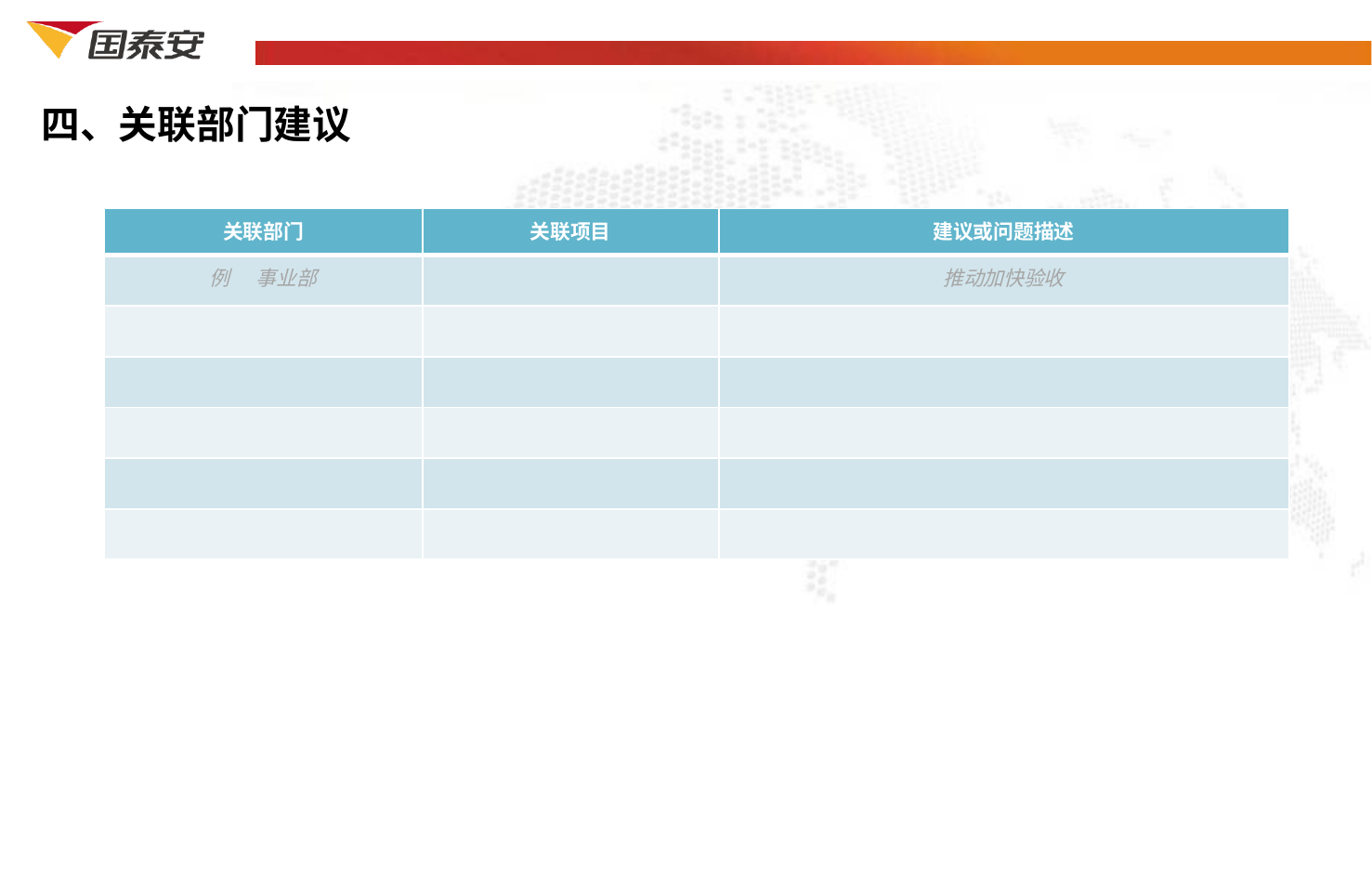

四、关联部门建议
| 关联部门 | 关联项目 | 建议或问题描述 |
| --- | --- | --- |
| 例 事业部 |  | 推动加快验收 |
|  |  |  |
|  |  |  |
|  |  |  |
|  |  |  |
|  |  |  |